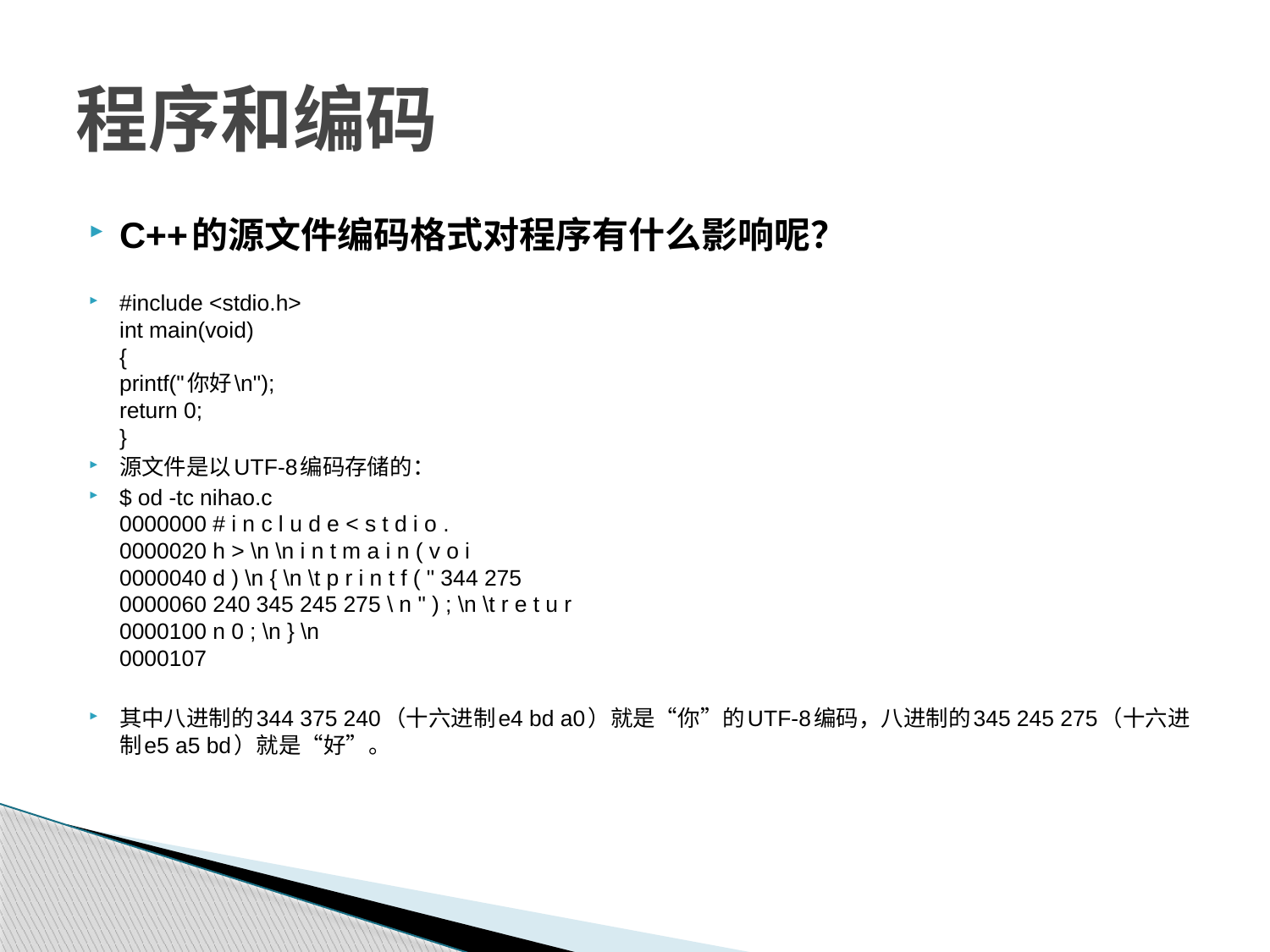

# 程序和编码
C++的源文件编码格式对程序有什么影响呢？

#include <stdio.h>
int main(void)
{
printf("你好\n");
return 0;
}
源文件是以UTF-8编码存储的：
$ od -tc nihao.c
0000000 # i n c l u d e < s t d i o .
0000020 h > \n \n i n t m a i n ( v o i
0000040 d ) \n { \n \t p r i n t f ( " 344 275
0000060 240 345 245 275 \ n " ) ; \n \t r e t u r
0000100 n 0 ; \n } \n
0000107

其中八进制的344 375 240（十六进制e4 bd a0）就是“你”的UTF-8编码，八进制的345 245 275（十六进制e5 a5 bd）就是“好”。